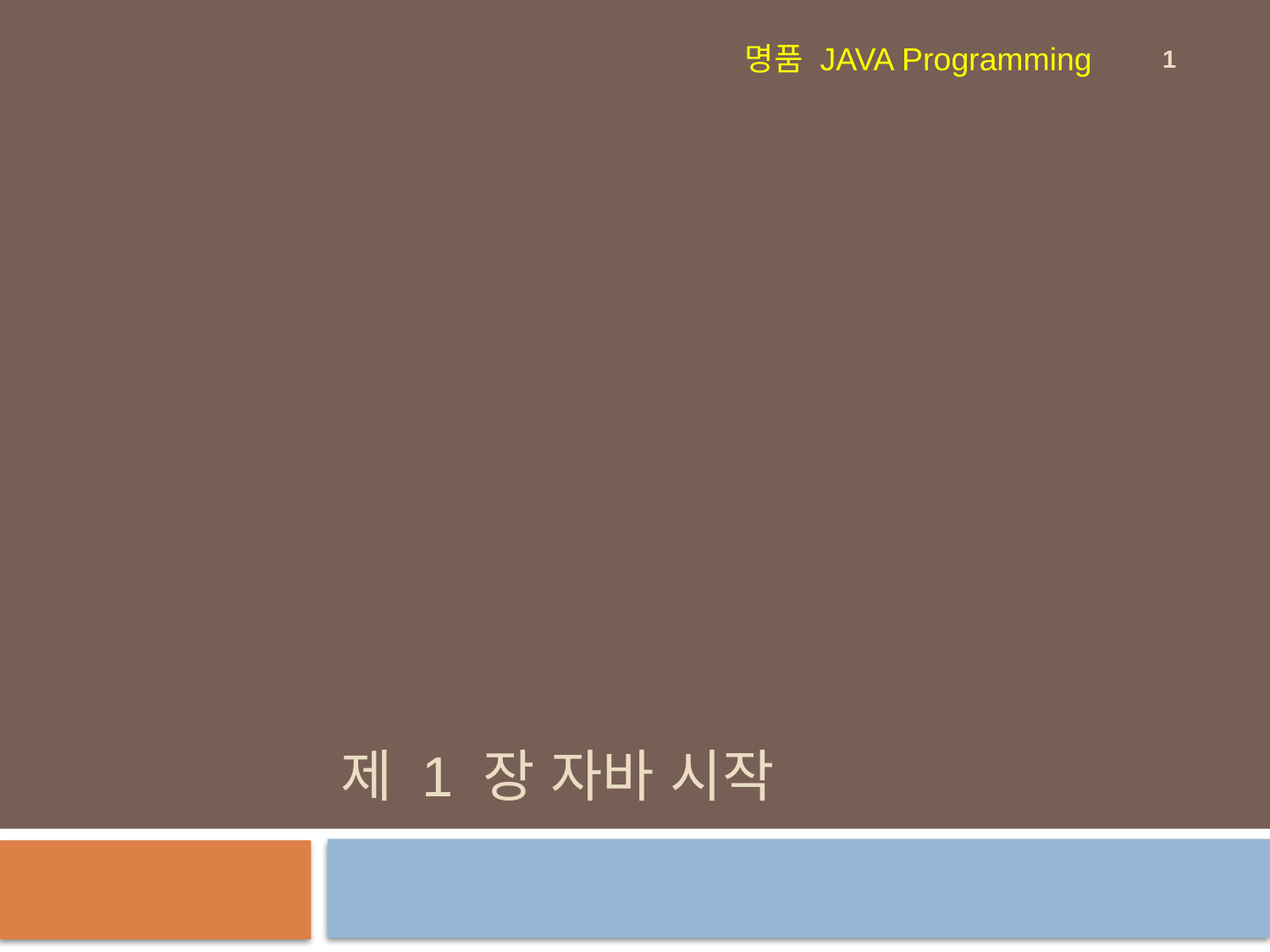

1
명품 JAVA Programming
# 제 1 장 자바 시작